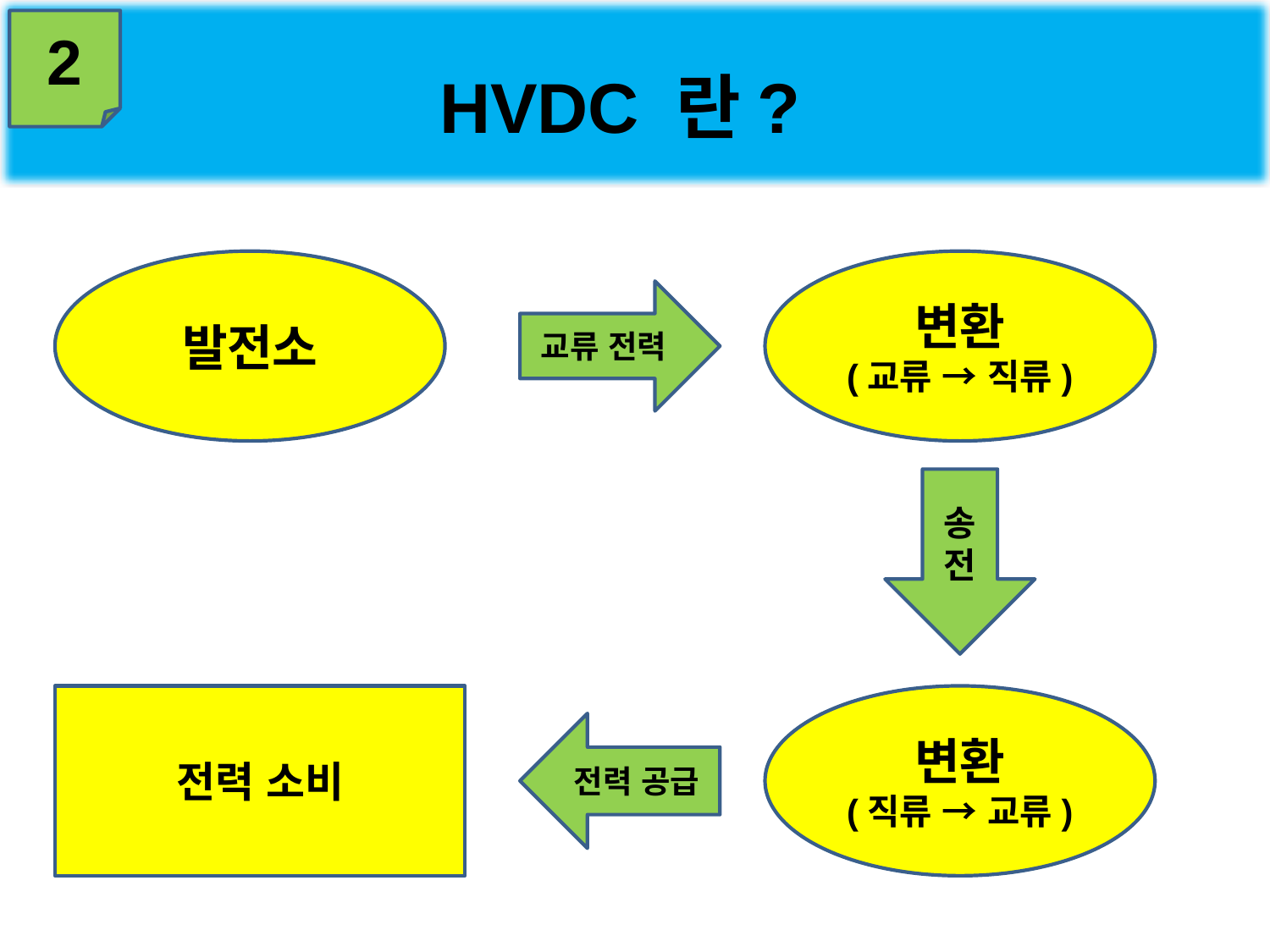

2
HVDC 란?
발전소
변환
(교류 → 직류)
교류 전력
송
전
전력 소비
변환
(직류 → 교류)
전력 공급